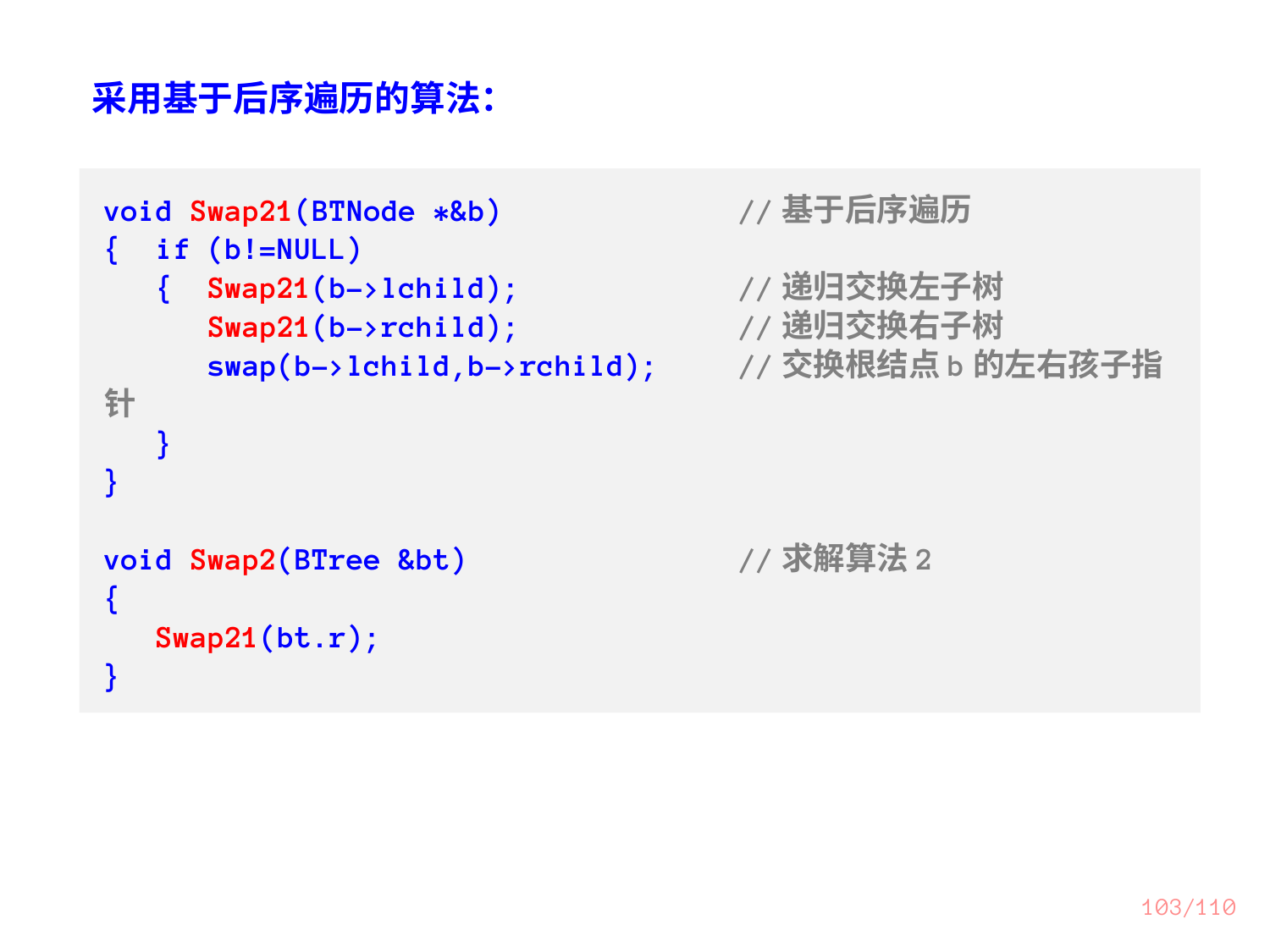

采用基于后序遍历的算法：
void Swap21(BTNode *&b)		//基于后序遍历
{  if (b!=NULL)
   {  Swap21(b->lchild);		//递归交换左子树
      Swap21(b->rchild); 		//递归交换右子树
      swap(b->lchild,b->rchild);	//交换根结点b的左右孩子指针
   }
}

void Swap2(BTree &bt)			//求解算法2
{
   Swap21(bt.r);
}
103/110